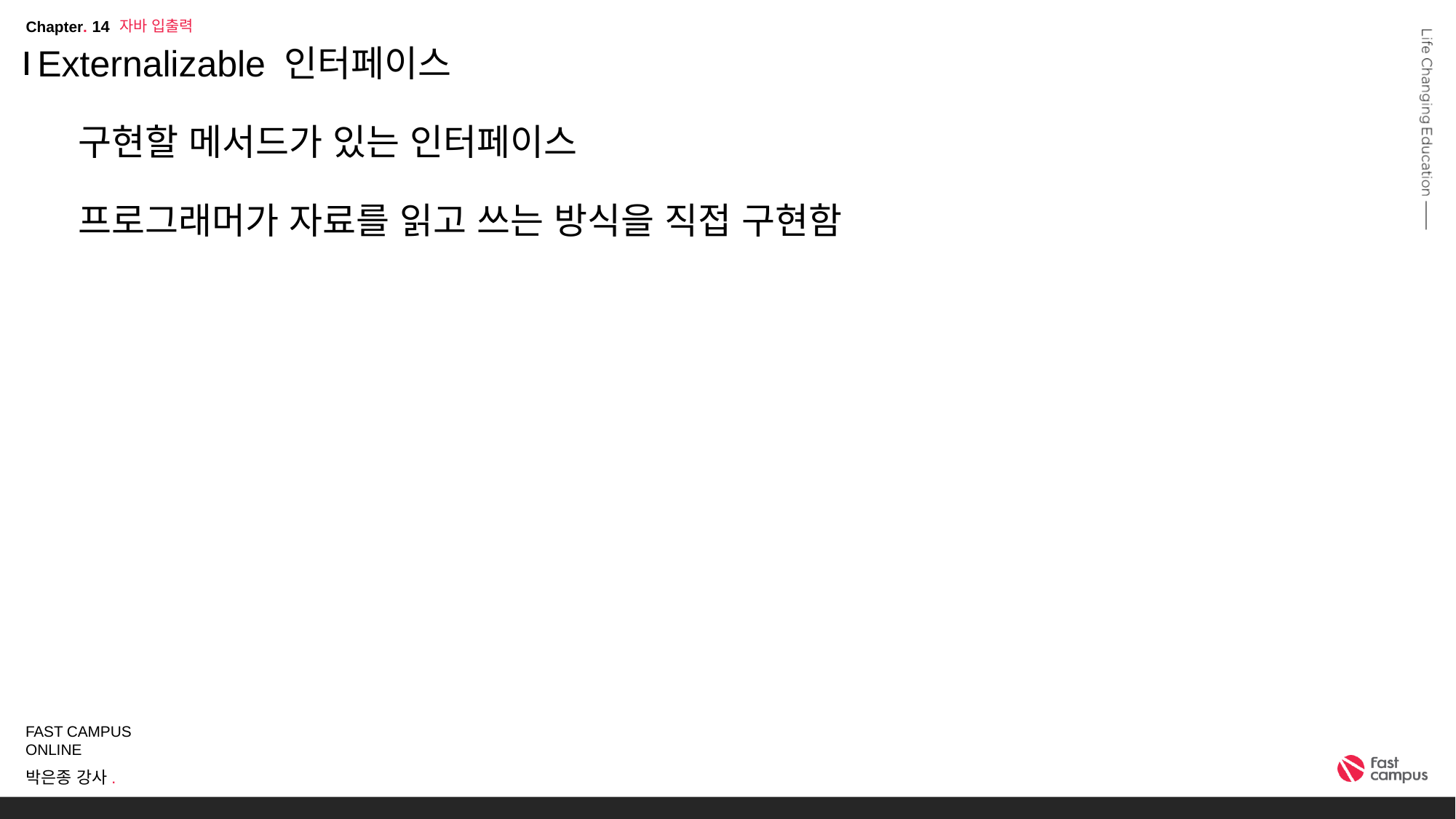

자바 입출력

14
# Externalizable 인터페이스 구현할 메서드가 있는 인터페이스 프로그래머가 자료를 읽고 쓰는 방식을 직접 구현함